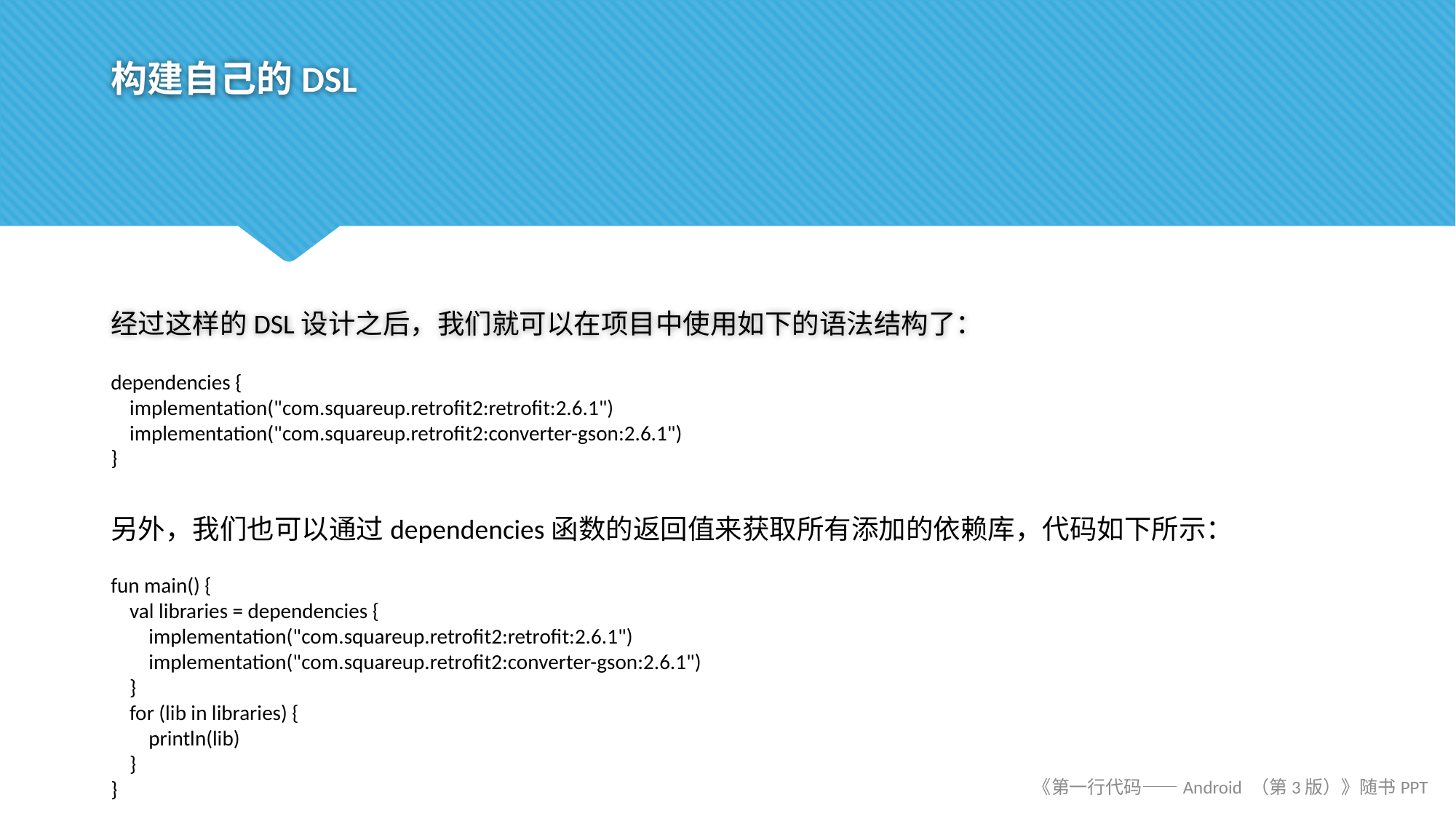

# 构建自己的DSL
经过这样的DSL设计之后，我们就可以在项目中使用如下的语法结构了：
dependencies {
    implementation("com.squareup.retrofit2:retrofit:2.6.1")
    implementation("com.squareup.retrofit2:converter-gson:2.6.1")
}
另外，我们也可以通过dependencies函数的返回值来获取所有添加的依赖库，代码如下所示：
fun main() {
    val libraries = dependencies {
        implementation("com.squareup.retrofit2:retrofit:2.6.1")
        implementation("com.squareup.retrofit2:converter-gson:2.6.1")
    }
    for (lib in libraries) {
        println(lib)
    }
}